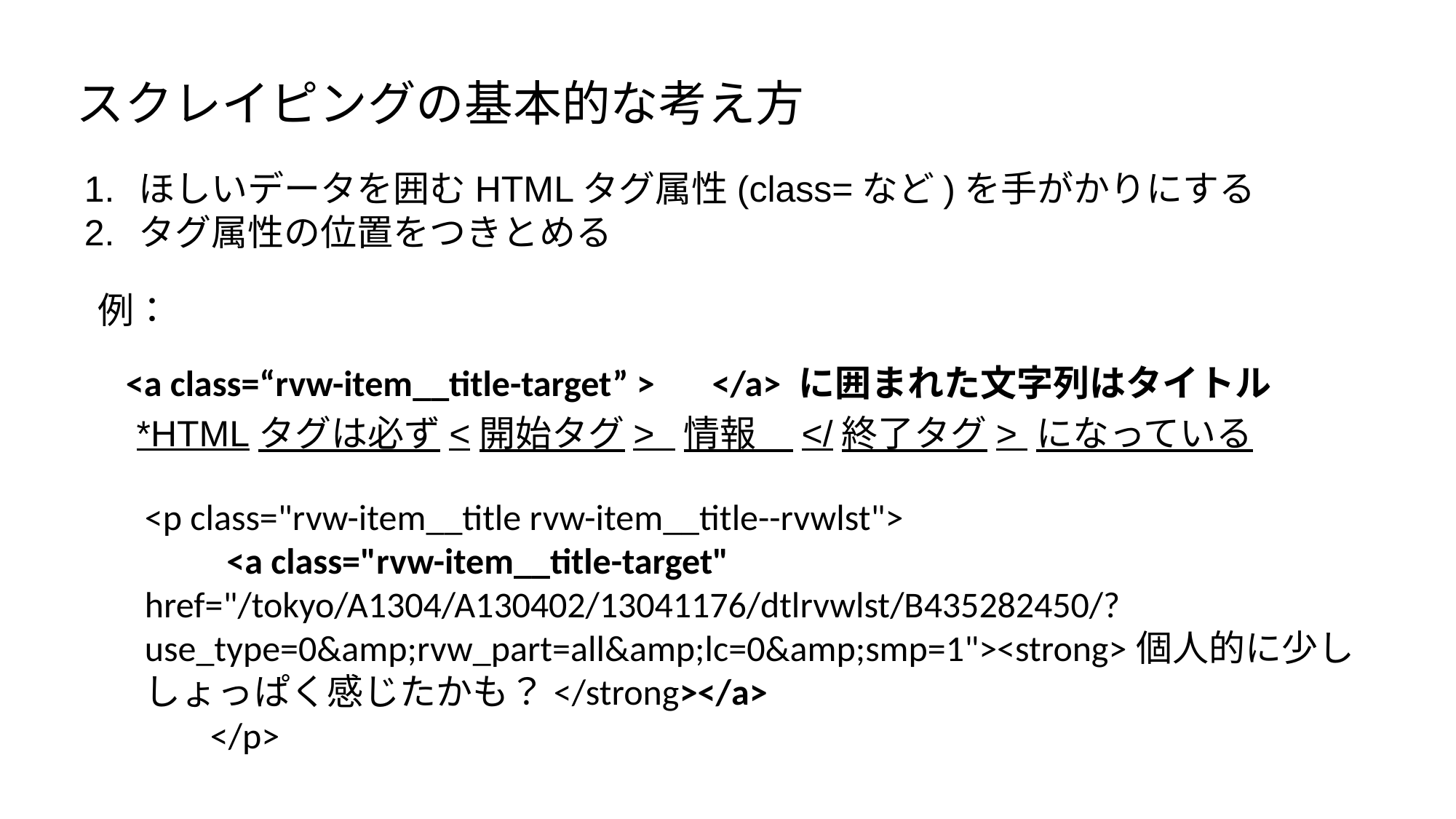

スクレイピングの基本的な考え方
ほしいデータを囲むHTMLタグ属性(class=など)を手がかりにする
タグ属性の位置をつきとめる
例：
 <a class=“rvw-item__title-target” >       </a> に囲まれた文字列はタイトル
*HTMLタグは必ず<開始タグ>  情報　</終了タグ> になっている
<p class="rvw-item__title rvw-item__title--rvwlst">
          <a class="rvw-item__title-target" href="/tokyo/A1304/A130402/13041176/dtlrvwlst/B435282450/?use_type=0&amp;rvw_part=all&amp;lc=0&amp;smp=1"><strong>個人的に少ししょっぱく感じたかも？</strong></a>
        </p>